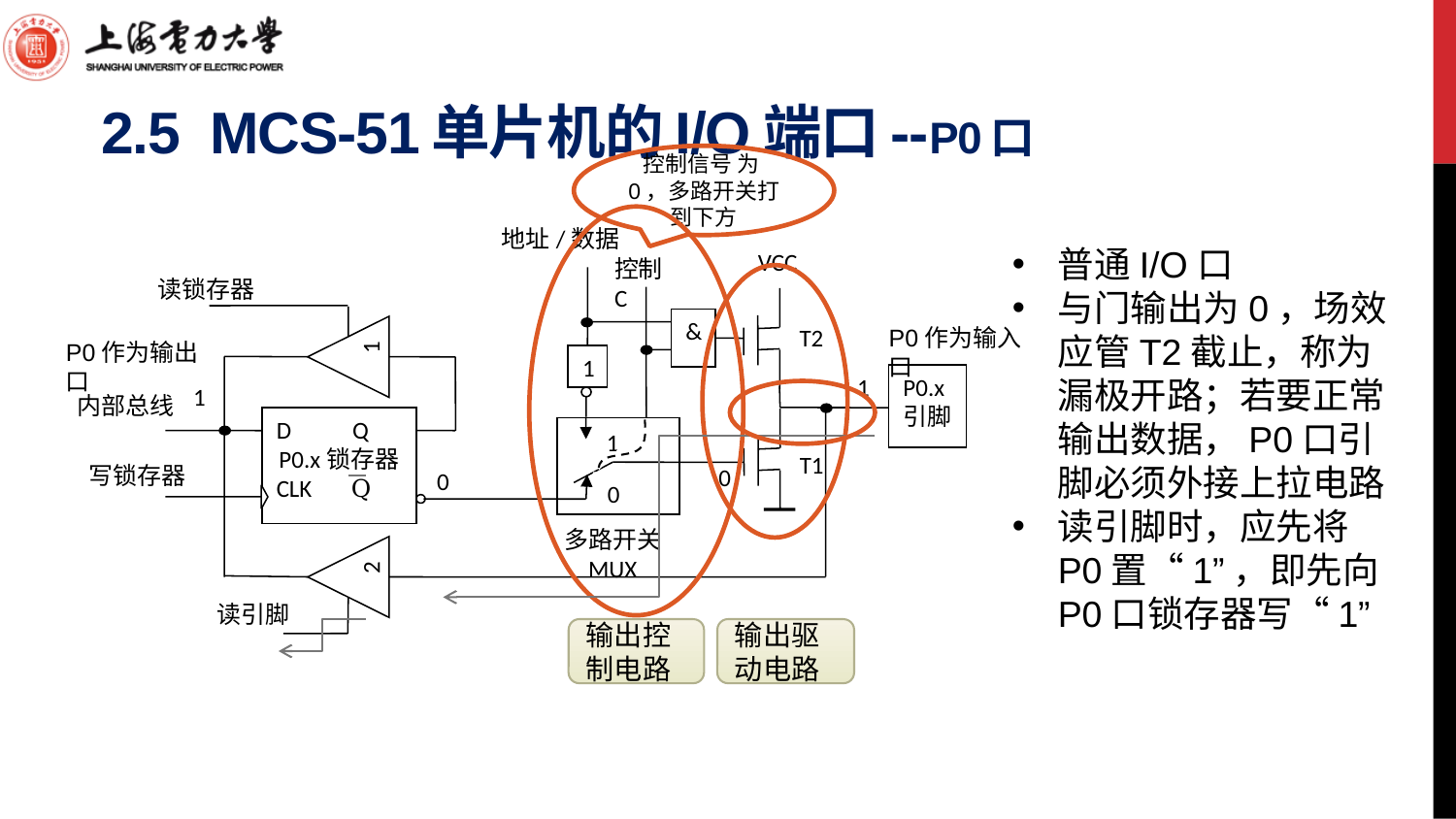

# 2.5  MCS-51单片机的I/O端口--P0口
控制信号 为0，多路开关打到下方

地址/数据
普通I/O口
与门输出为0，场效应管T2截止，称为漏极开路；若要正常输出数据，P0口引脚必须外接上拉电路
读引脚时，应先将P0置“1”，即先向P0口锁存器写“1”

VCC
控制C

读锁存器

&
T2
P0作为输入口
1

P0作为输出口

1

1
P0.x
引脚
1

内部总线

D           Q
P0.x锁存器
CLK       Q

1

T1
写锁存器
0
0

0

多路开关 MUX
2

读引脚

输出控制电路
输出驱动电路